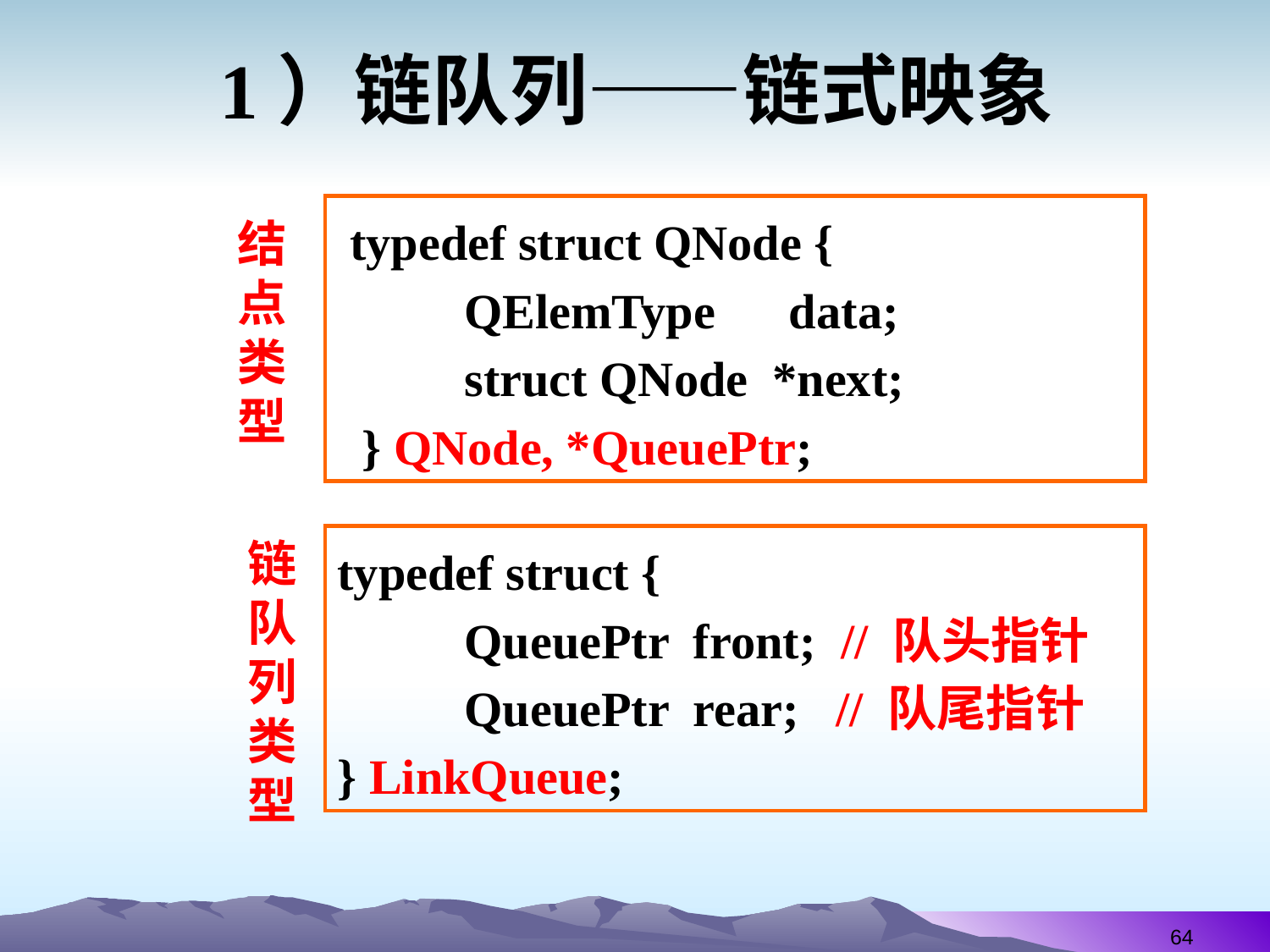

# 1）链队列——链式映象
 typedef struct QNode {
    	QElemType      data;
    	struct QNode  *next;
  } QNode, *QueuePtr;
结点类型
链队列类型
typedef struct {
    	QueuePtr  front;  // 队头指针
    	QueuePtr  rear;   // 队尾指针
} LinkQueue;
64